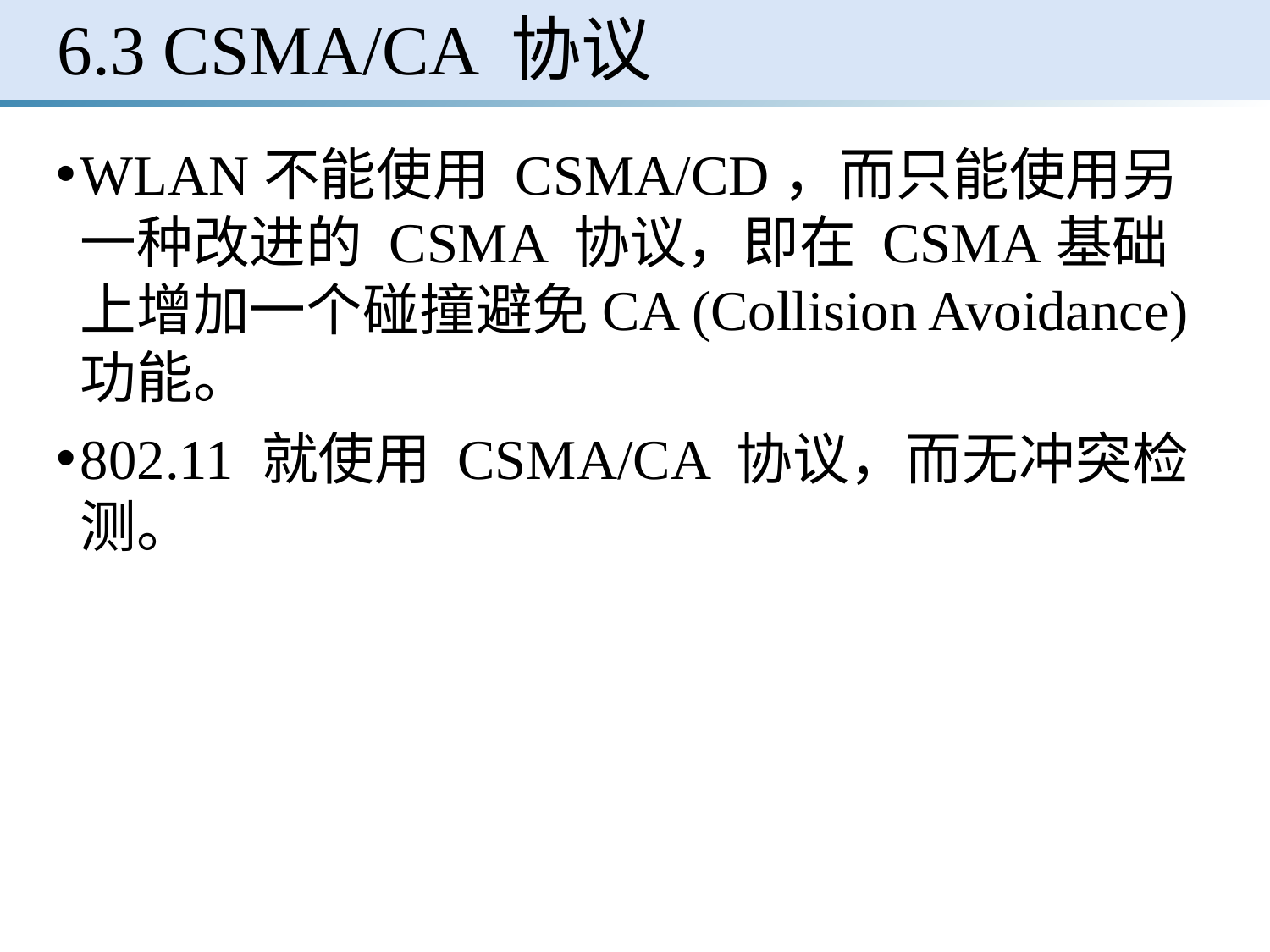

# 6.3 CSMA/CA 协议
WLAN不能使用 CSMA/CD，而只能使用另一种改进的 CSMA 协议，即在 CSMA基础上增加一个碰撞避免CA (Collision Avoidance)功能。
802.11 就使用 CSMA/CA 协议，而无冲突检测。